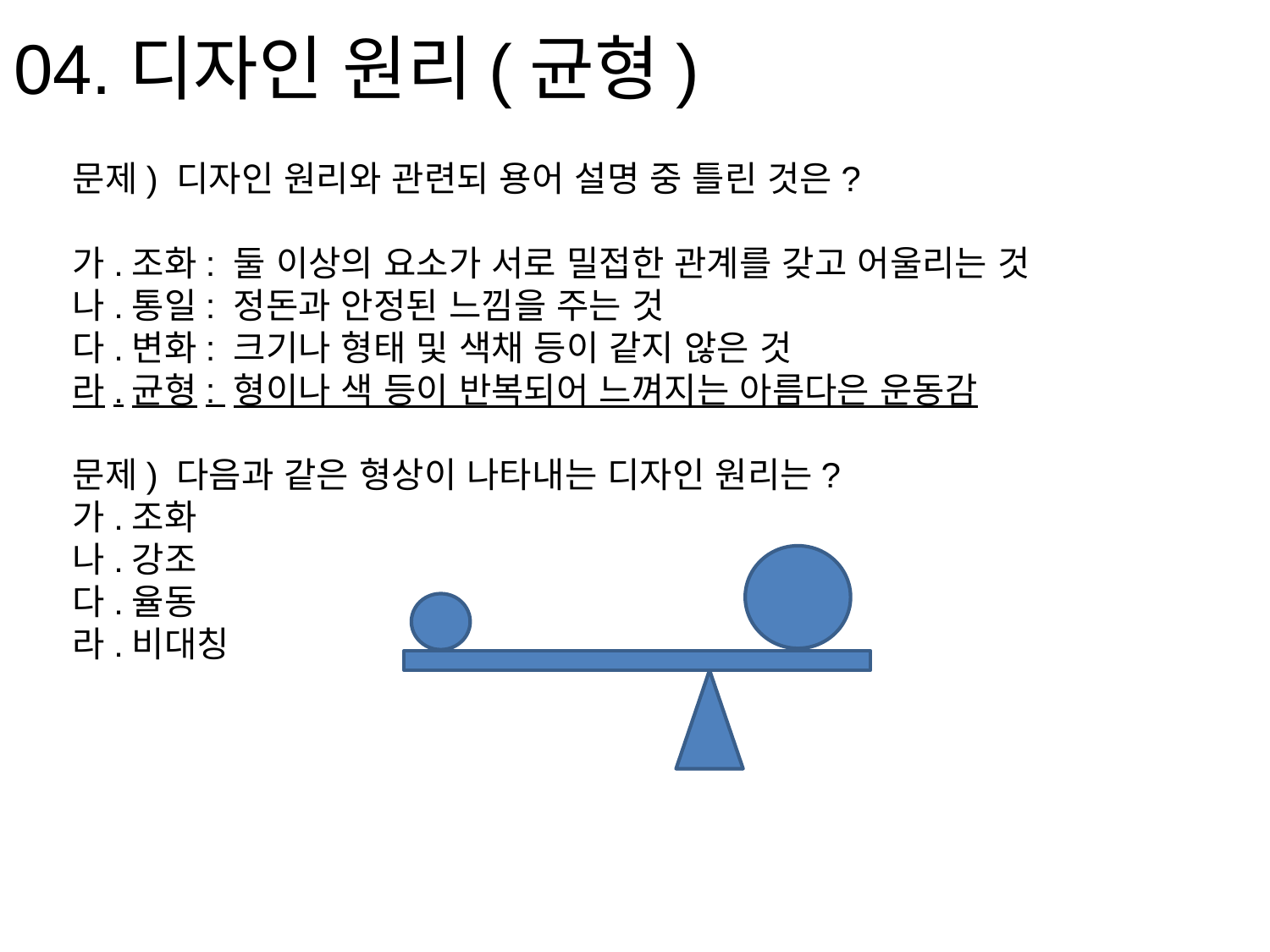

# 04.디자인 원리(균형)
문제) 디자인 원리와 관련되 용어 설명 중 틀린 것은?

가.조화: 둘 이상의 요소가 서로 밀접한 관계를 갖고 어울리는 것
나.통일: 정돈과 안정된 느낌을 주는 것
다.변화: 크기나 형태 및 색채 등이 같지 않은 것
라.균형: 형이나 색 등이 반복되어 느껴지는 아름다은 운동감

문제) 다음과 같은 형상이 나타내는 디자인 원리는?
가.조화
나.강조
다.율동
라.비대칭